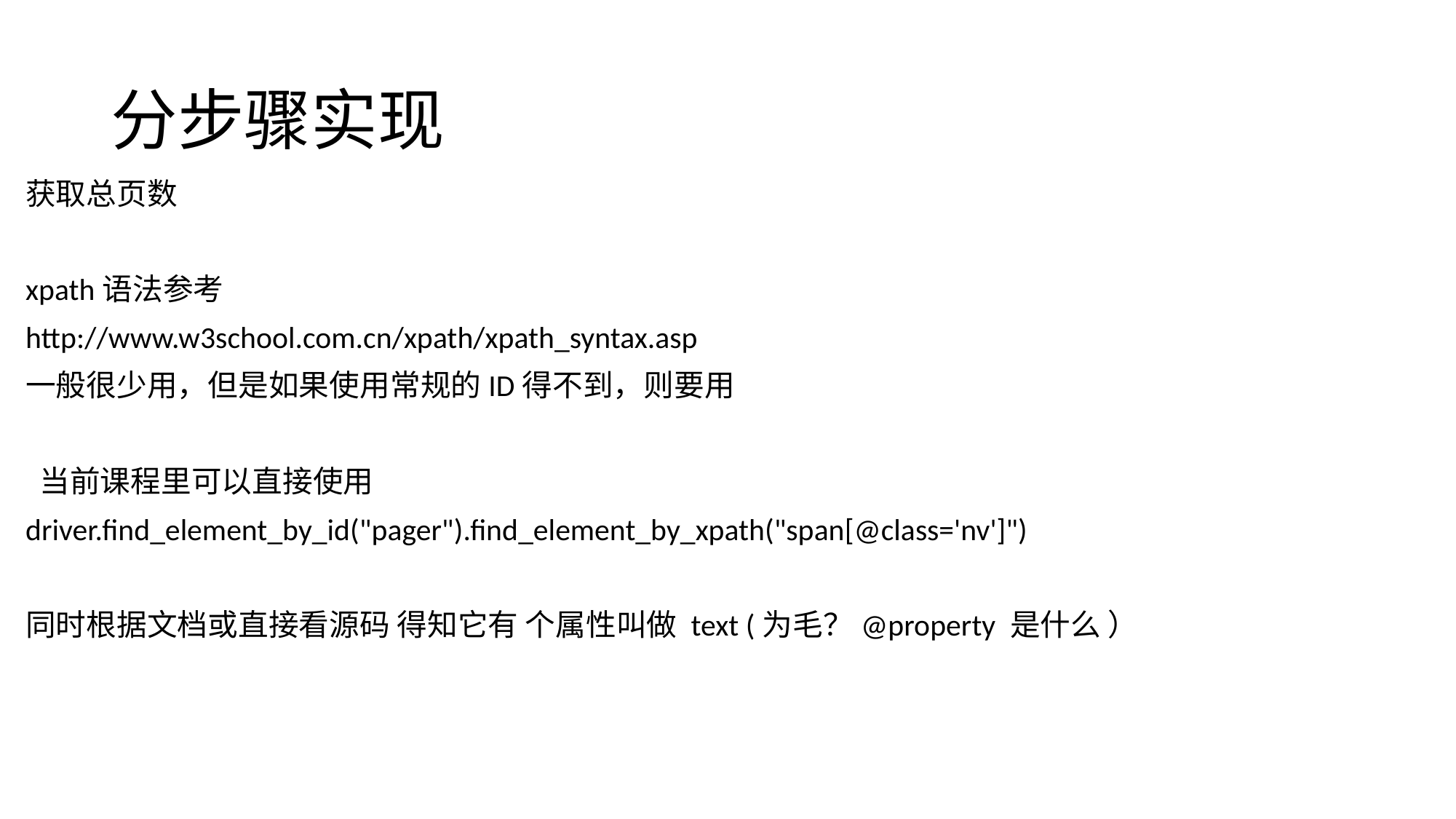

# 分步骤实现
获取总页数

xpath语法参考
http://www.w3school.com.cn/xpath/xpath_syntax.asp
一般很少用，但是如果使用常规的ID得不到，则要用

 当前课程里可以直接使用
driver.find_element_by_id("pager").find_element_by_xpath("span[@class='nv']")

同时根据文档或直接看源码 得知它有 个属性叫做 text (为毛？@property 是什么 ）